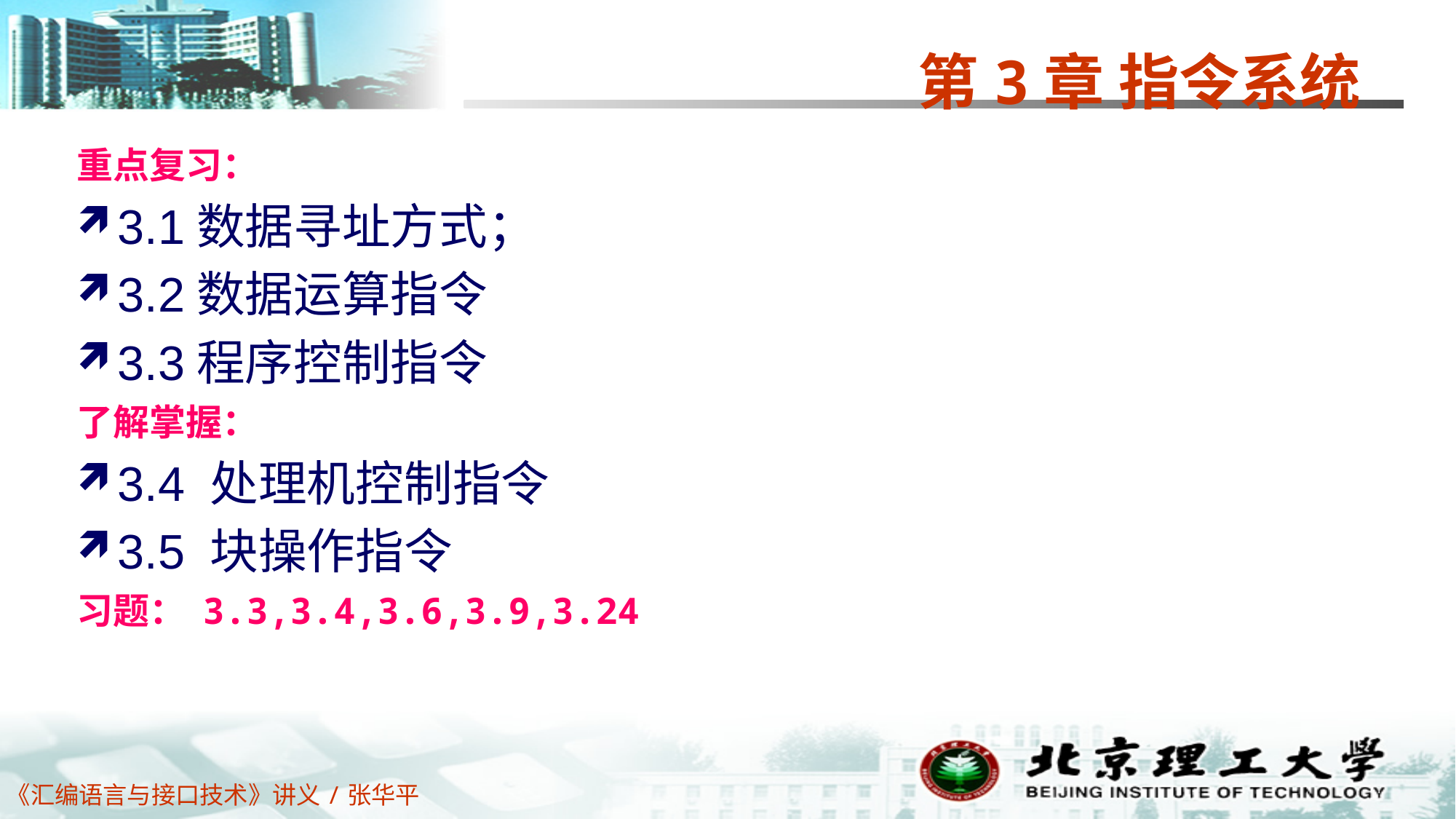

# 第3章 指令系统
重点复习：
3.1数据寻址方式；
3.2数据运算指令
3.3程序控制指令
了解掌握：
3.4 处理机控制指令
3.5 块操作指令
习题： 3.3,3.4,3.6,3.9,3.24